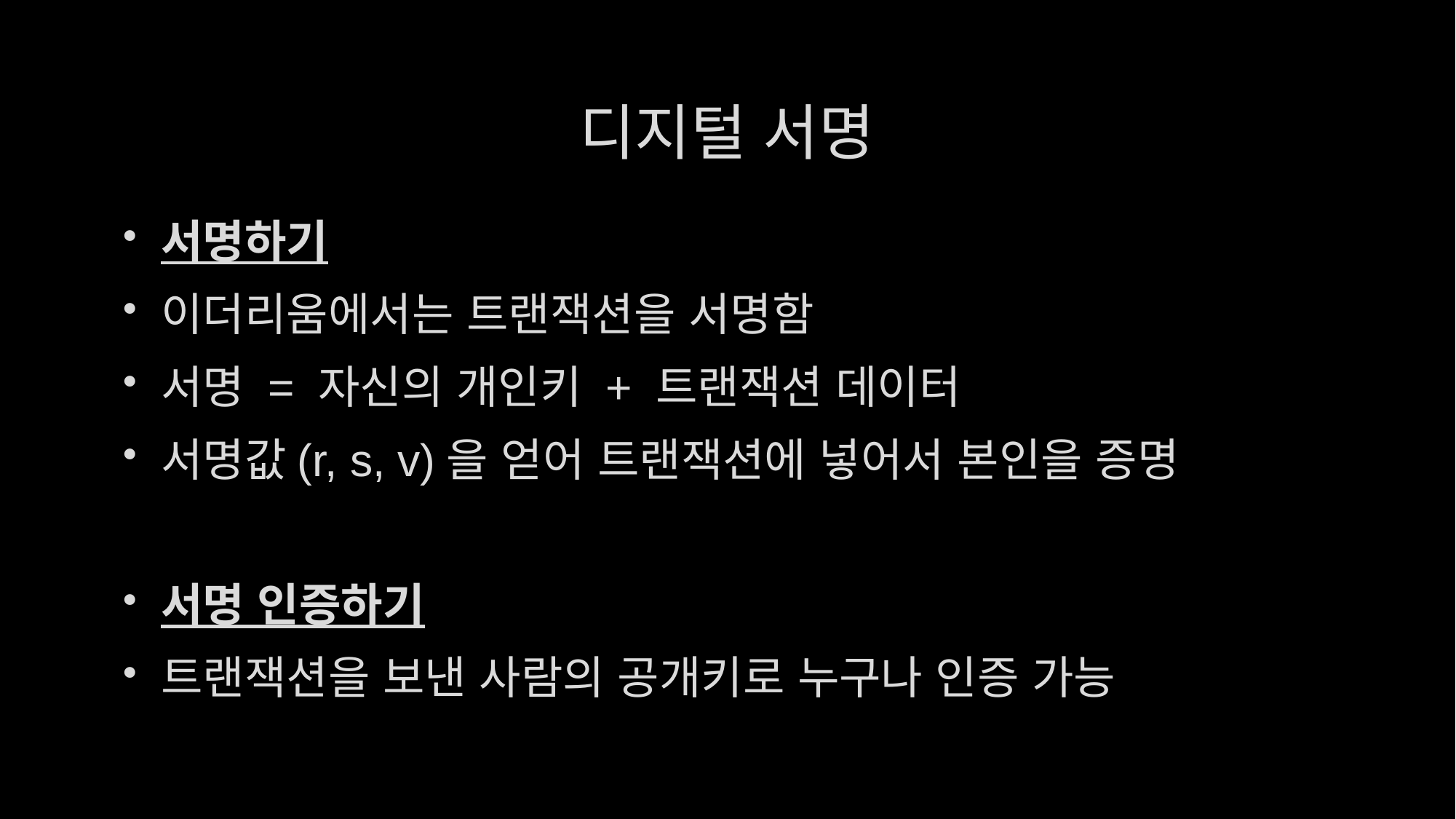

# 디지털 서명
서명하기
이더리움에서는 트랜잭션을 서명함
서명 = 자신의 개인키 + 트랜잭션 데이터
서명값(r, s, v)을 얻어 트랜잭션에 넣어서 본인을 증명

서명 인증하기
트랜잭션을 보낸 사람의 공개키로 누구나 인증 가능